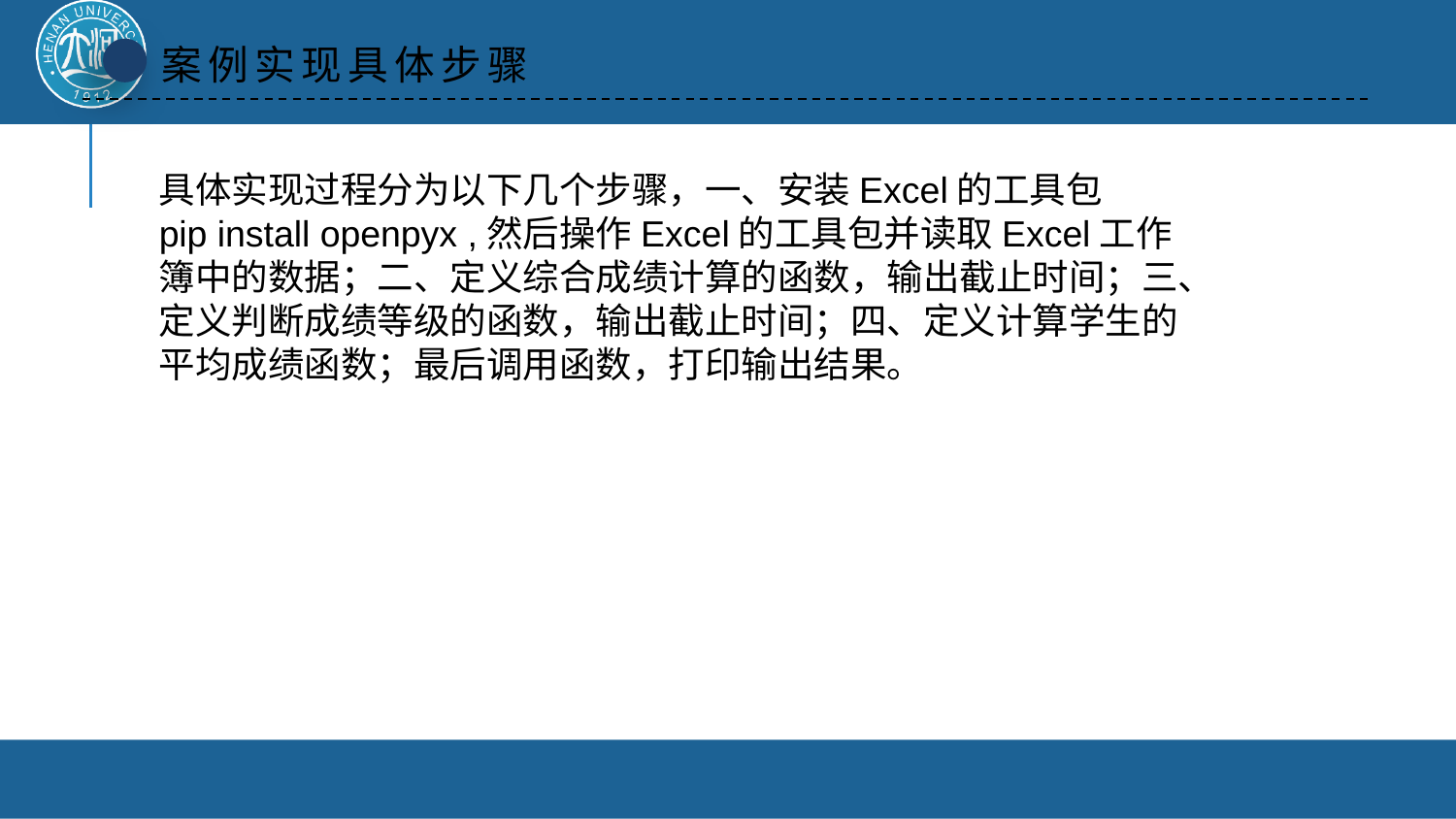

案例实现具体步骤

具体实现过程分为以下几个步骤，一、安装Excel的工具包
pip install openpyx ,然后操作Excel的工具包并读取Excel工作簿中的数据；二、定义综合成绩计算的函数，输出截止时间；三、定义判断成绩等级的函数，输出截止时间；四、定义计算学生的平均成绩函数；最后调用函数，打印输出结果。